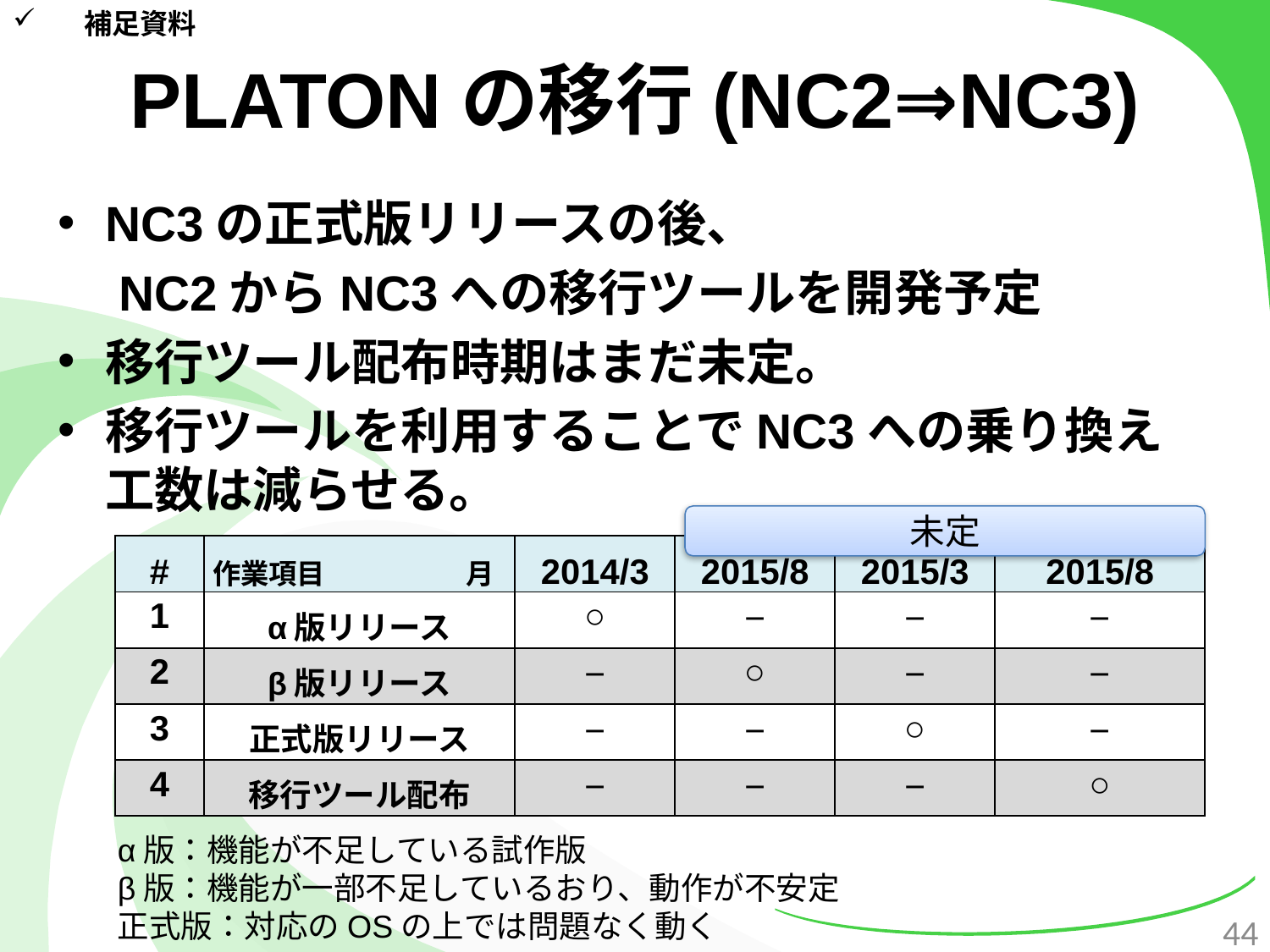

補足資料
# PLATONの移行(NC2⇒NC3)
NC3の正式版リリースの後、
　NC2からNC3への移行ツールを開発予定
移行ツール配布時期はまだ未定。
移行ツールを利用することでNC3への乗り換え工数は減らせる。
未定
| # | 作業項目　　　　　月 | 2014/3 | 2015/8 | 2015/3 | 2015/8 |
| --- | --- | --- | --- | --- | --- |
| 1 | α版リリース | ○ | － | － | － |
| 2 | β版リリース | － | ○ | － | － |
| 3 | 正式版リリース | － | － | ○ | － |
| 4 | 移行ツール配布 | － | － | － | ○ |
α版：機能が不足している試作版
β版：機能が一部不足しているおり、動作が不安定
正式版：対応のOSの上では問題なく動く
44